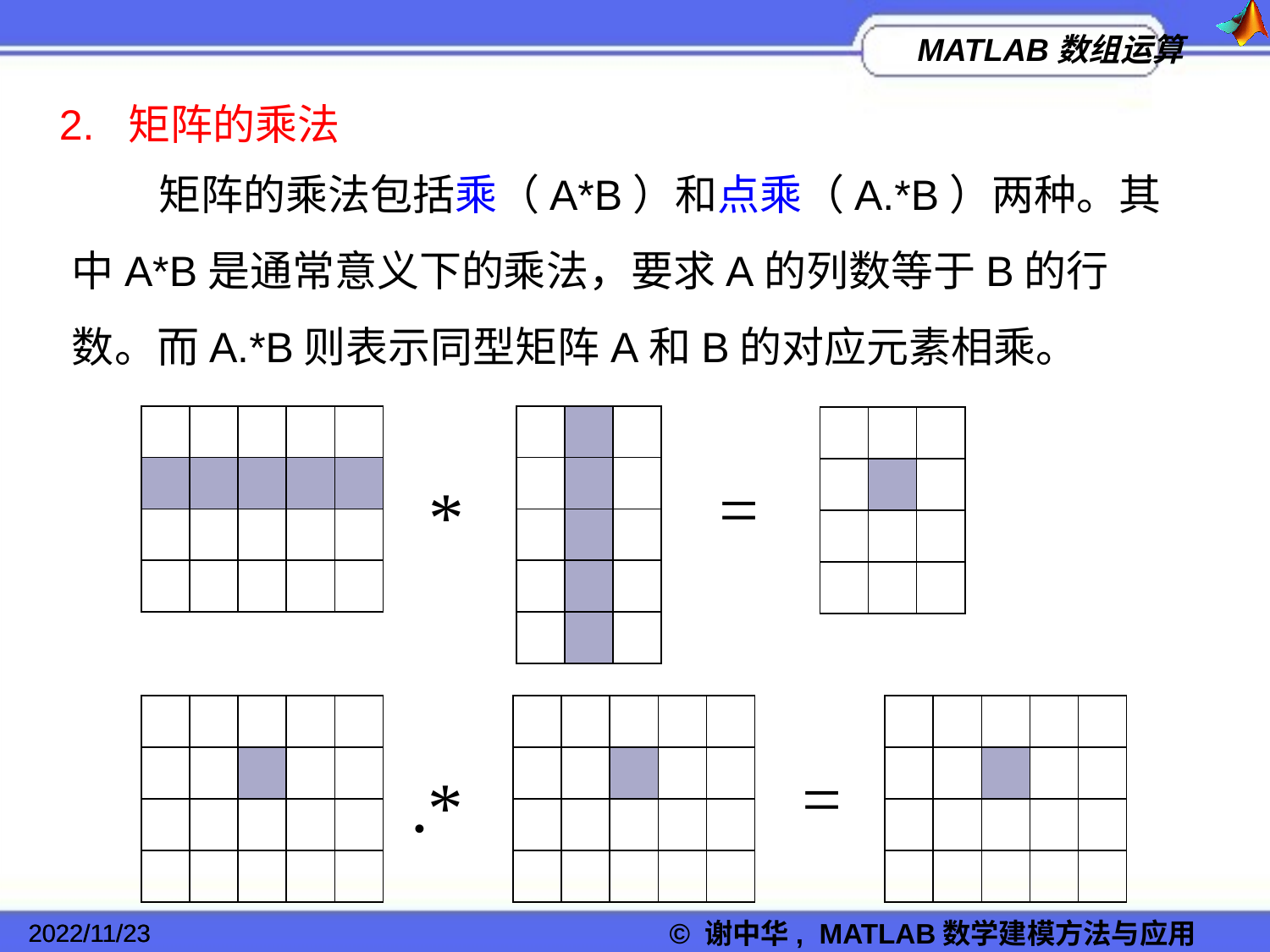

2.  矩阵的乘法
        矩阵的乘法包括乘（A*B）和点乘（A.*B）两种。其中A*B是通常意义下的乘法，要求A的列数等于B的行数。而A.*B则表示同型矩阵A和B的对应元素相乘。
|  |  |  |  |  |
| --- | --- | --- | --- | --- |
|  |  |  |  |  |
|  |  |  |  |  |
|  |  |  |  |  |
|  |  |  |
| --- | --- | --- |
|  |  |  |
|  |  |  |
|  |  |  |
|  |  |  |
|  |  |  |
| --- | --- | --- |
|  |  |  |
|  |  |  |
|  |  |  |
=
*
|  |  |  |  |  |
| --- | --- | --- | --- | --- |
|  |  |  |  |  |
|  |  |  |  |  |
|  |  |  |  |  |
|  |  |  |  |  |
| --- | --- | --- | --- | --- |
|  |  |  |  |  |
|  |  |  |  |  |
|  |  |  |  |  |
|  |  |  |  |  |
| --- | --- | --- | --- | --- |
|  |  |  |  |  |
|  |  |  |  |  |
|  |  |  |  |  |
=
.*
2022/11/23
© 谢中华,  MATLAB数学建模方法与应用